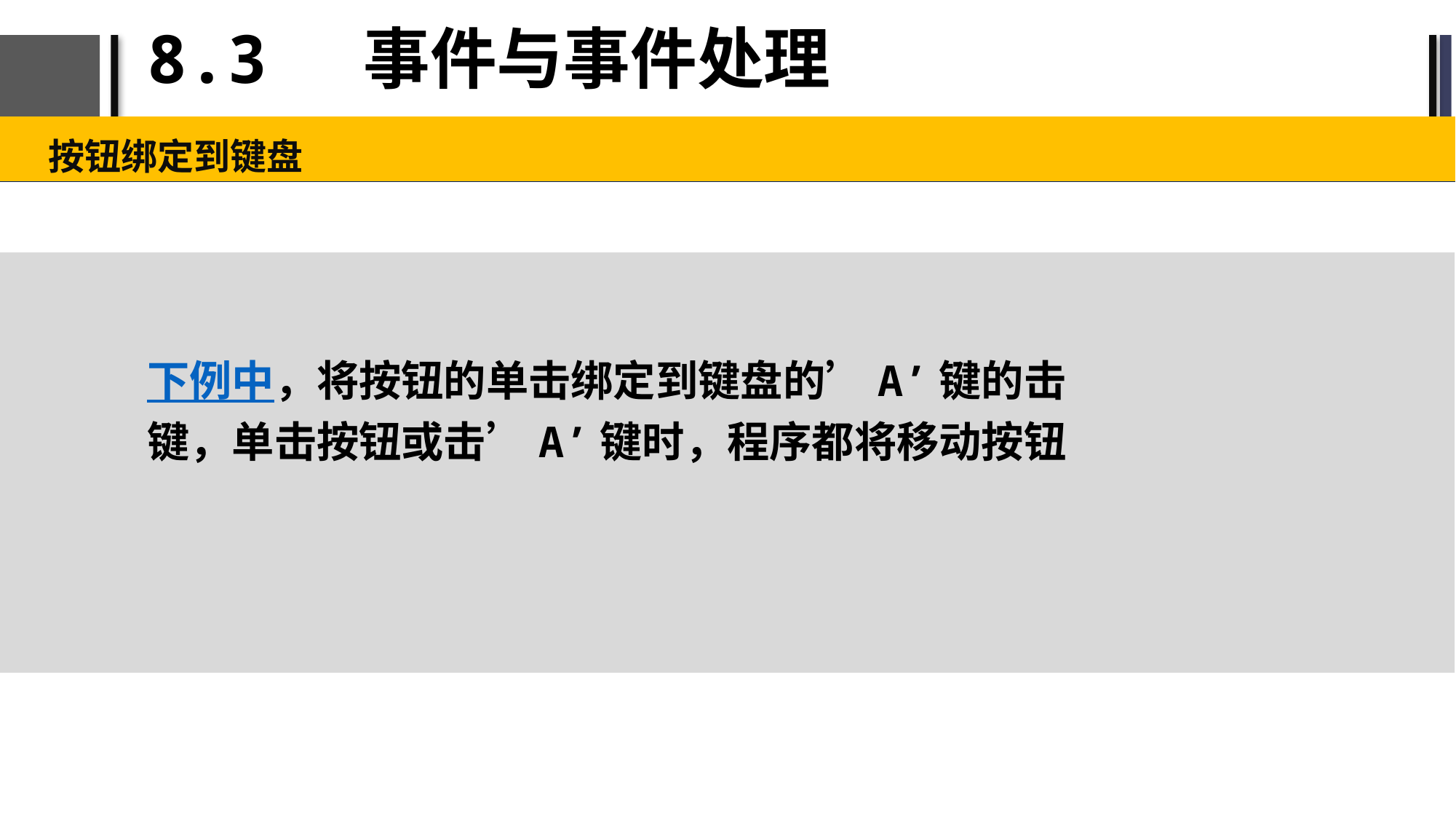

# 8.3  事件与事件处理

按钮绑定到键盘

下例中，将按钮的单击绑定到键盘的’A’键的击键，单击按钮或击’A’键时，程序都将移动按钮